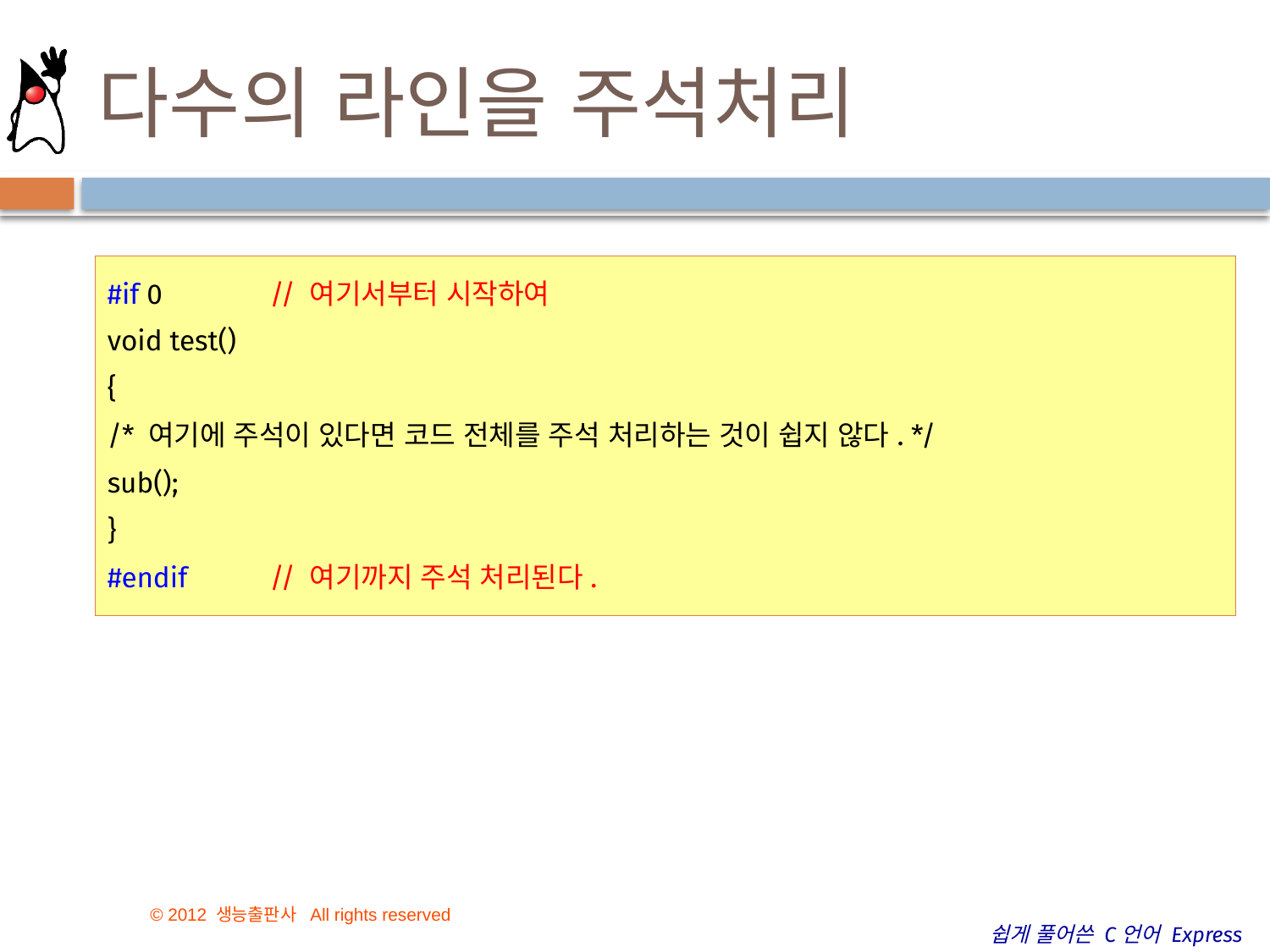

# 다수의 라인을 주석처리
#if 0	// 여기서부터 시작하여
void test()
{
/* 여기에 주석이 있다면 코드 전체를 주석 처리하는 것이 쉽지 않다. */
sub();
}
#endif	// 여기까지 주석 처리된다.